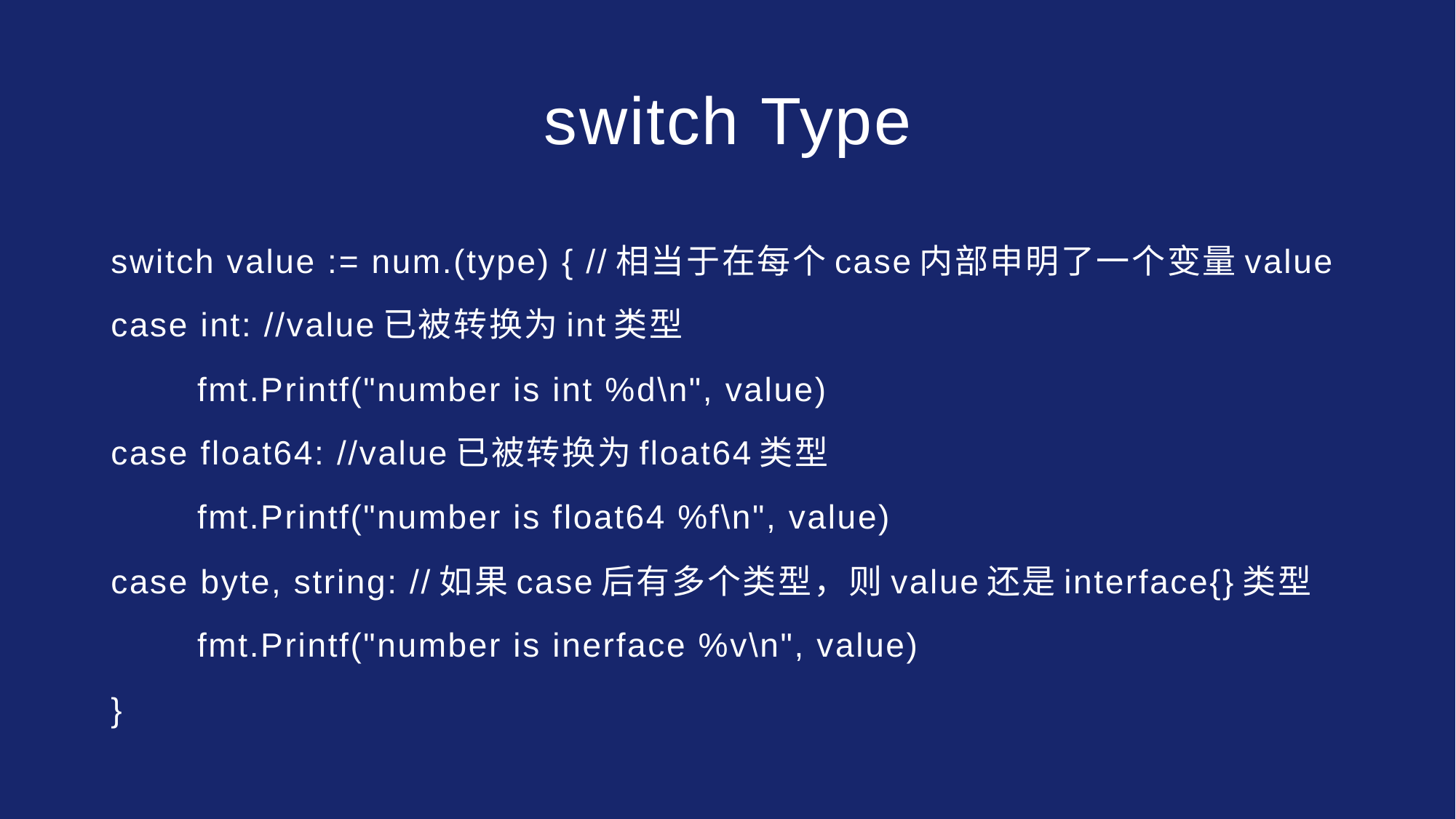

# switch Type
switch value := num.(type) { //相当于在每个case内部申明了一个变量value
case int: //value已被转换为int类型
	fmt.Printf("number is int %d\n", value)
case float64: //value已被转换为float64类型
	fmt.Printf("number is float64 %f\n", value)
case byte, string: //如果case后有多个类型，则value还是interface{}类型
	fmt.Printf("number is inerface %v\n", value)
}